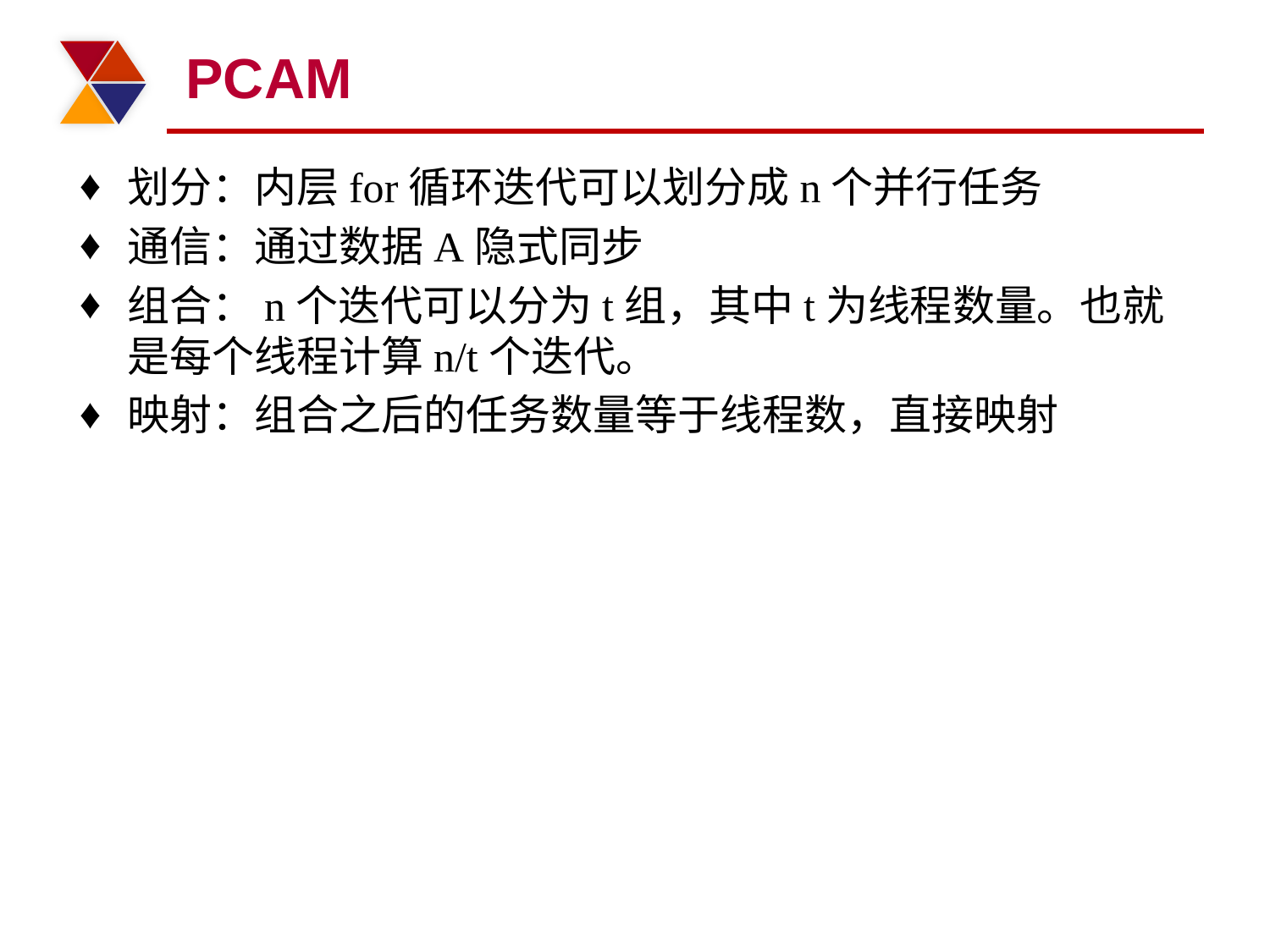

# PCAM
划分：内层for循环迭代可以划分成n个并行任务
通信：通过数据A隐式同步
组合：n个迭代可以分为t组，其中t为线程数量。也就是每个线程计算n/t个迭代。
映射：组合之后的任务数量等于线程数，直接映射